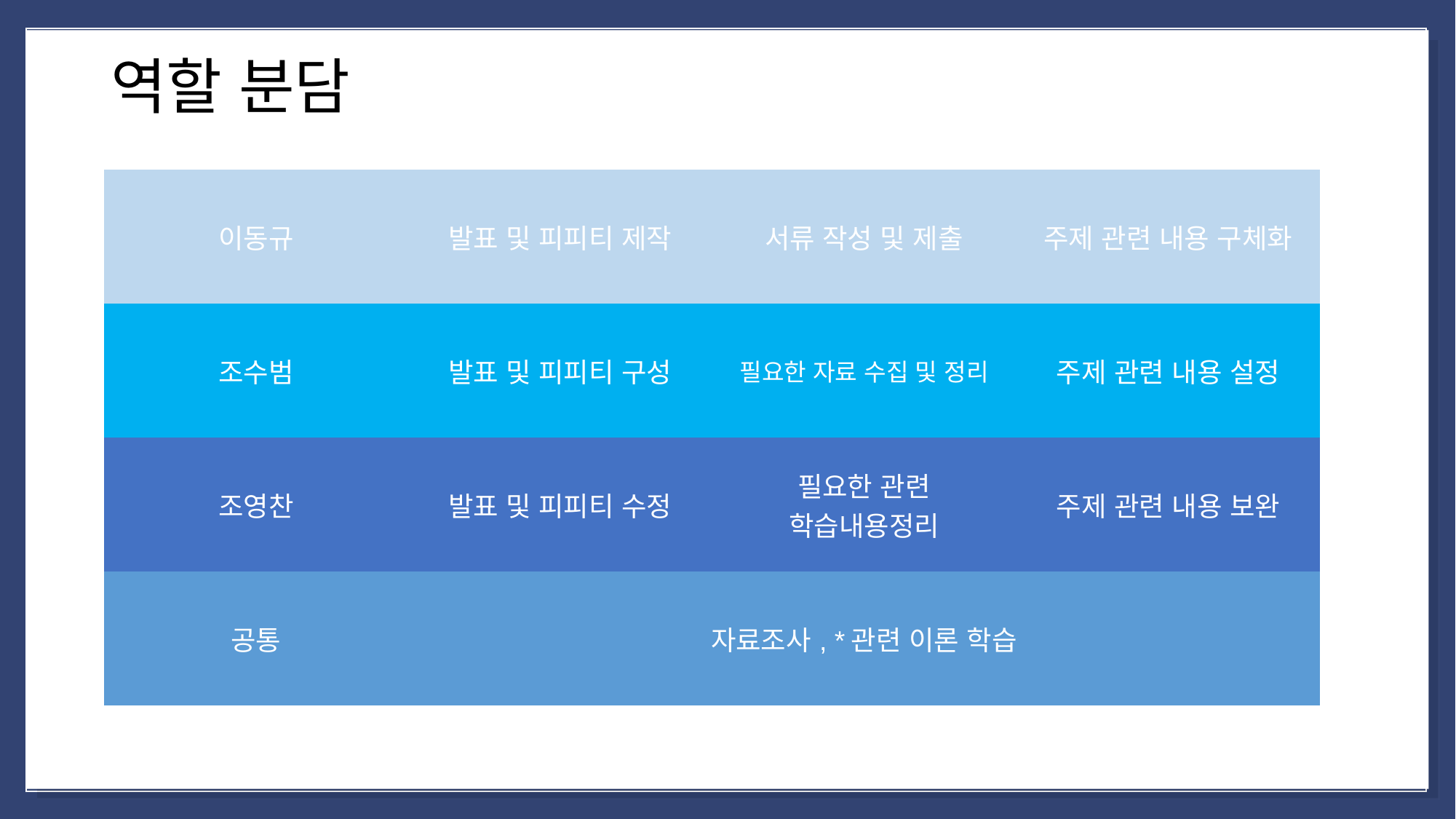

역할 분담
1. 제목을 입력하세요
| 이동규 | 발표 및 피피티 제작 | 서류 작성 및 제출 | 주제 관련 내용 구체화 |
| --- | --- | --- | --- |
| 조수범 | 발표 및 피피티 구성 | 필요한 자료 수집 및 정리 | 주제 관련 내용 설정 |
| 조영찬 | 발표 및 피피티 수정 | 필요한 관련 학습내용정리 | 주제 관련 내용 보완 |
| 공통 | 자료조사, \*관련 이론 학습 |  |  |